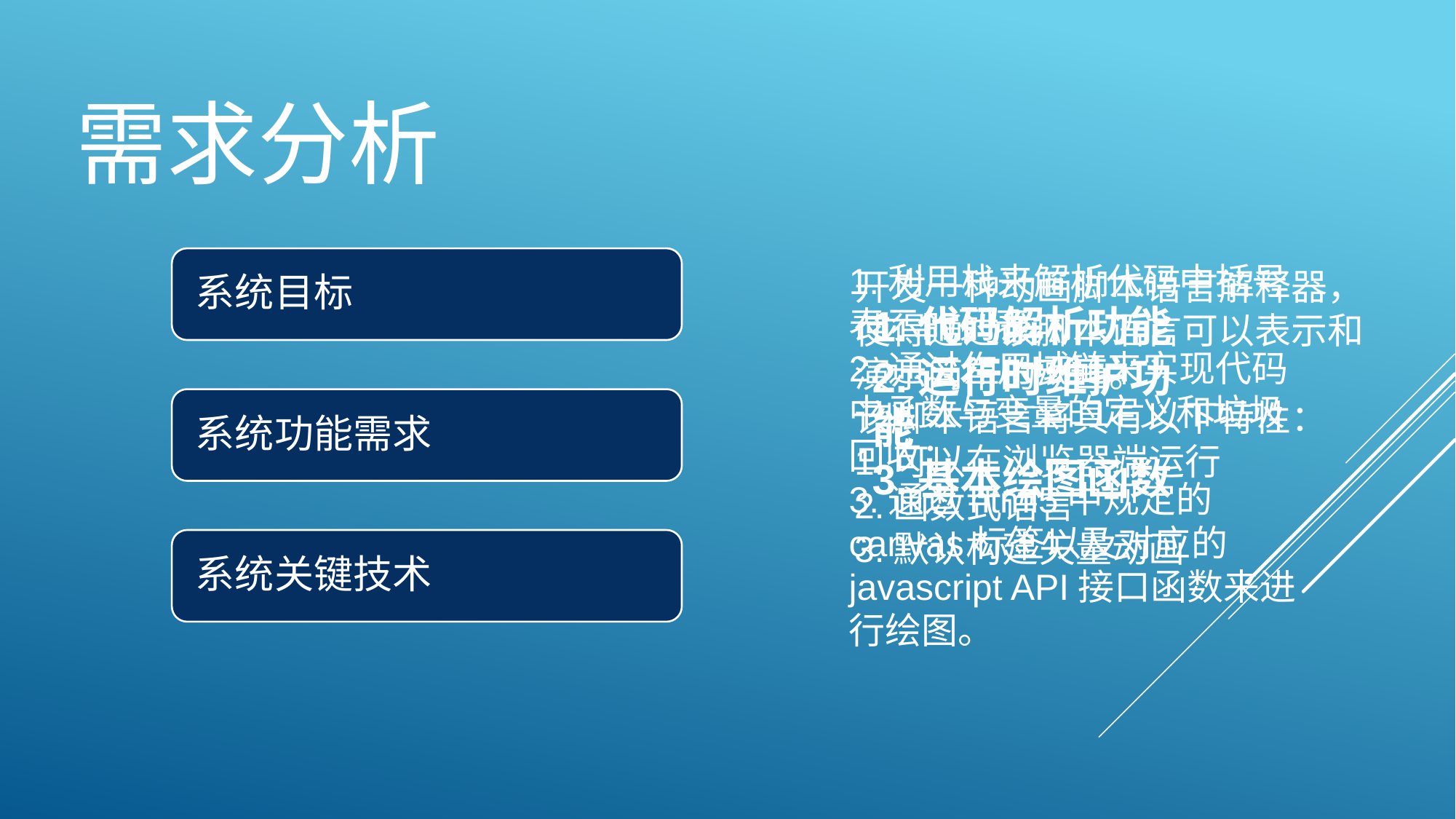

# 需求分析
系统目标
1.利用栈来解析代码中括号表示的列表；
2.通过作用域链来实现代码中函数与变量的定义和垃圾回收；
3.通过html5中规定的canvas标签以及对应的javascript API接口函数来进行绘图。

开发一种动画脚本语言解释器，使得通过该脚本语言可以表示和演示简单的动画。
该脚本语言将具有以下特性：
1.可以在浏览器端运行
2.函数式语言
3.默认构建矢量动画

1.代码解析功能
2.运行时维护功能
3.基本绘图函数

系统功能需求
系统关键技术